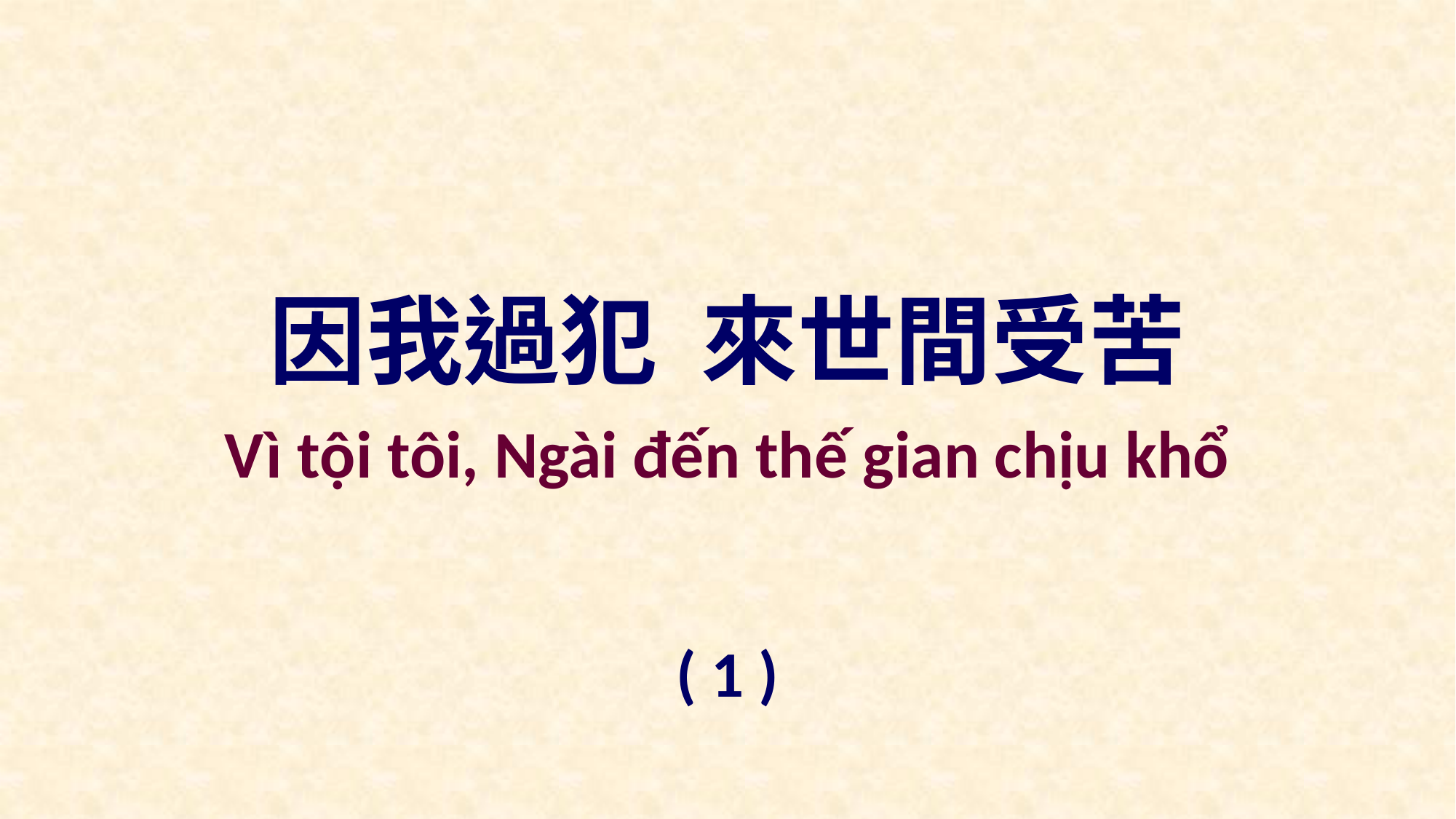

因我過犯  來世間受苦
Vì tội tôi, Ngài đến thế gian chịu khổ
( 1 )